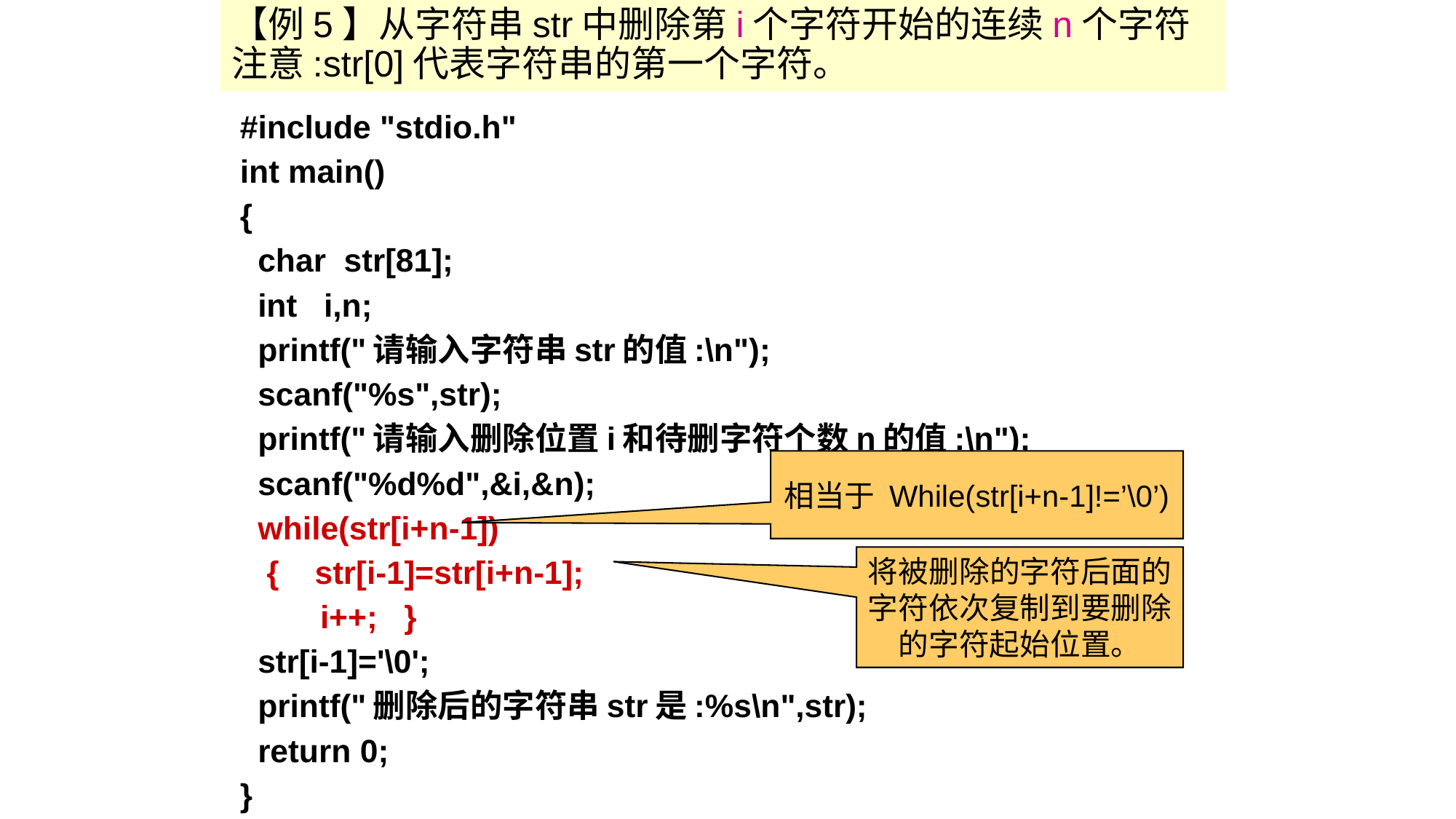

# 【例5】从字符串str中删除第i个字符开始的连续n个字符 注意:str[0]代表字符串的第一个字符。
#include "stdio.h"
int main()
{
  char  str[81];
  int   i,n;
  printf("请输入字符串str的值:\n");
  scanf("%s",str);
  printf("请输入删除位置i和待删字符个数n的值:\n");
  scanf("%d%d",&i,&n);
  while(str[i+n-1])
   {    str[i-1]=str[i+n-1];
         i++;   }
  str[i-1]='\0';
  printf("删除后的字符串str是:%s\n",str);
  return 0;
}
相当于 While(str[i+n-1]!=’\0’)
将被删除的字符后面的字符依次复制到要删除的字符起始位置。